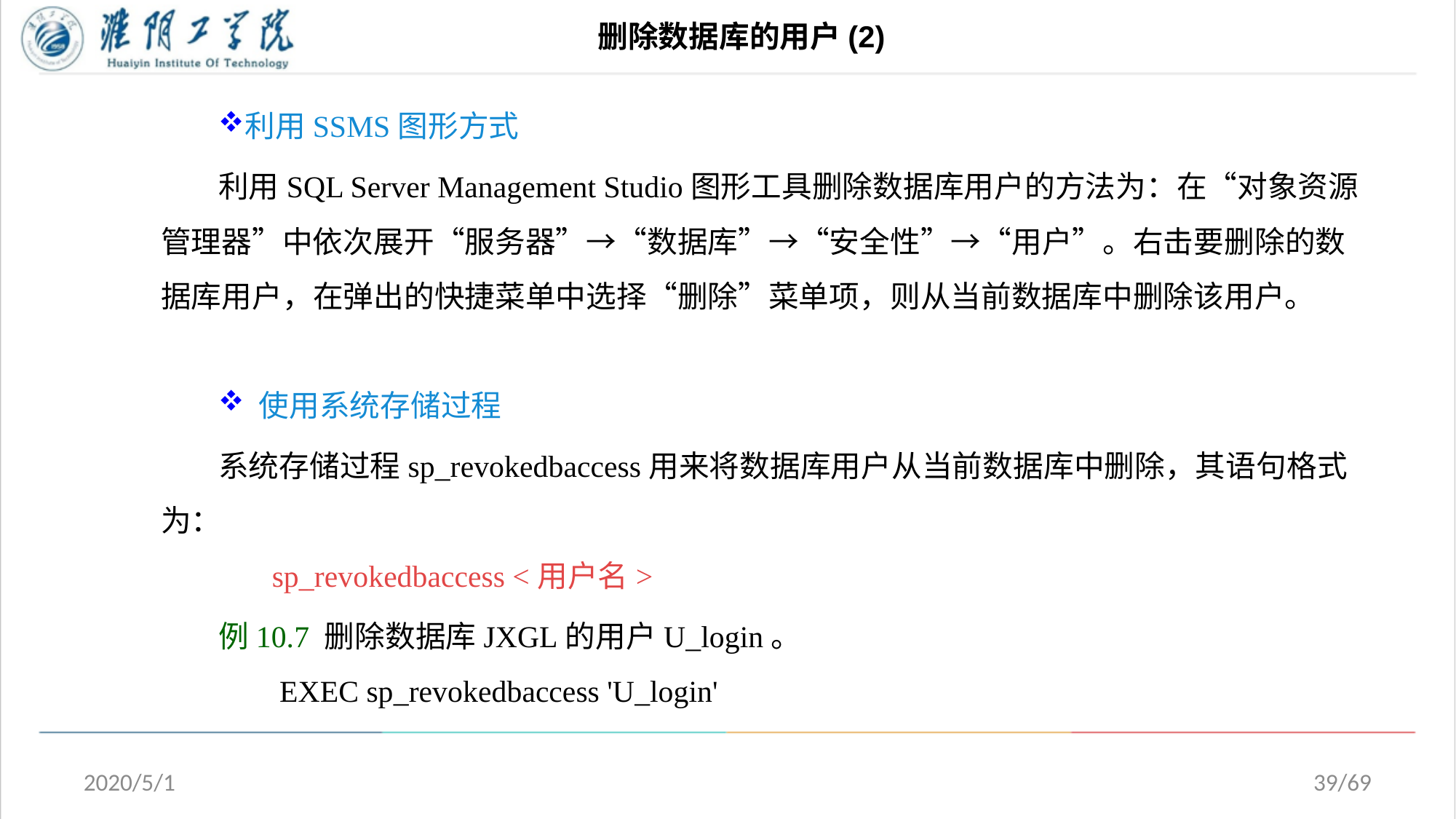

# 删除数据库的用户(2)
利用SSMS图形方式
利用SQL Server Management Studio图形工具删除数据库用户的方法为：在“对象资源管理器”中依次展开“服务器”→“数据库”→“安全性”→“用户”。右击要删除的数据库用户，在弹出的快捷菜单中选择“删除”菜单项，则从当前数据库中删除该用户。

 使用系统存储过程
系统存储过程sp_revokedbaccess用来将数据库用户从当前数据库中删除，其语句格式为：
       sp_revokedbaccess <用户名>
例10.7 删除数据库JXGL的用户U_login。
        EXEC sp_revokedbaccess 'U_login'
2020/5/1
39/69